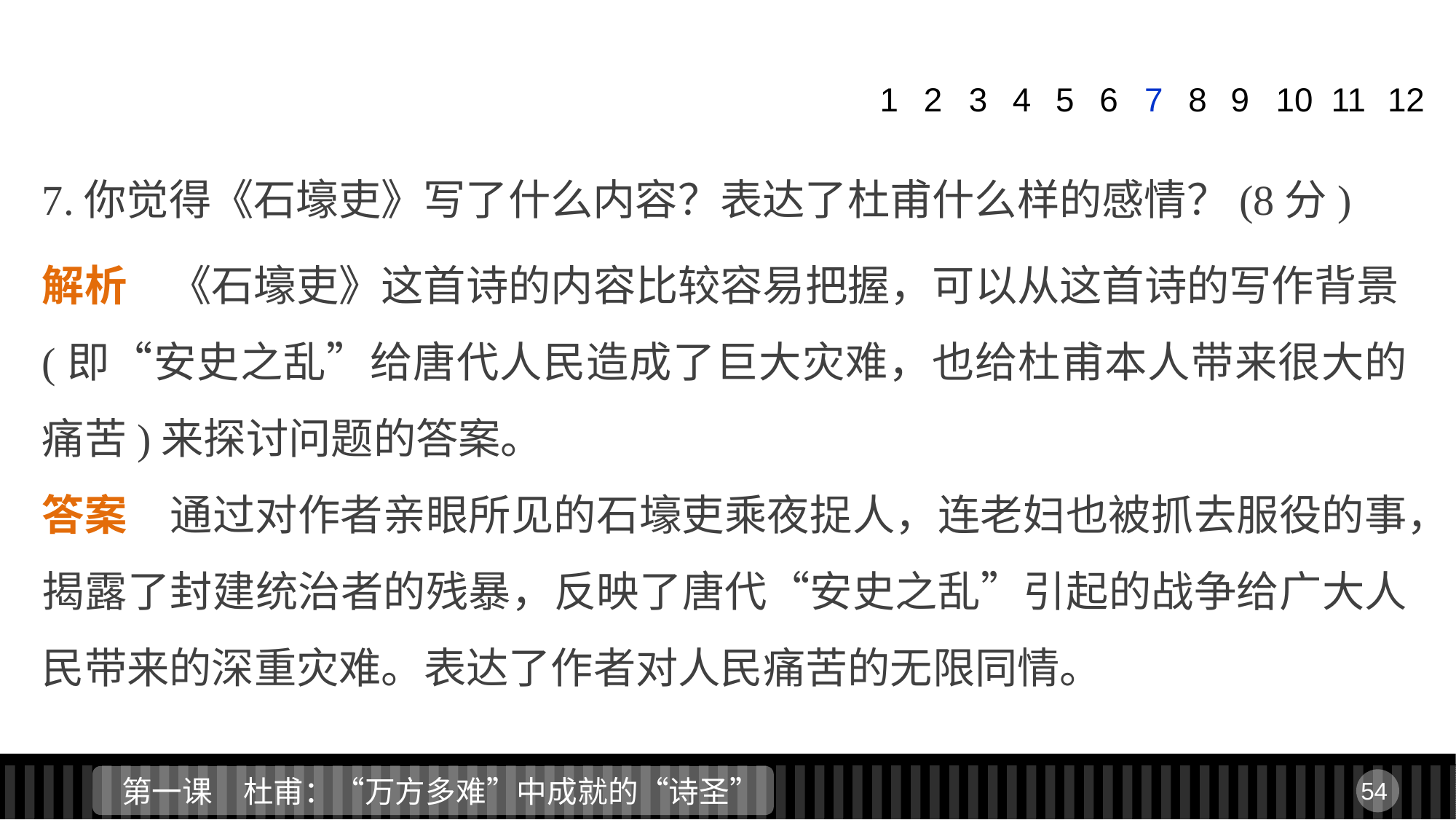

1
2
3
4
5
6
7
8
9
11
12
10
7.你觉得《石壕吏》写了什么内容？表达了杜甫什么样的感情？(8分)
解析　《石壕吏》这首诗的内容比较容易把握，可以从这首诗的写作背景(即“安史之乱”给唐代人民造成了巨大灾难，也给杜甫本人带来很大的痛苦)来探讨问题的答案。
答案　通过对作者亲眼所见的石壕吏乘夜捉人，连老妇也被抓去服役的事，揭露了封建统治者的残暴，反映了唐代“安史之乱”引起的战争给广大人民带来的深重灾难。表达了作者对人民痛苦的无限同情。